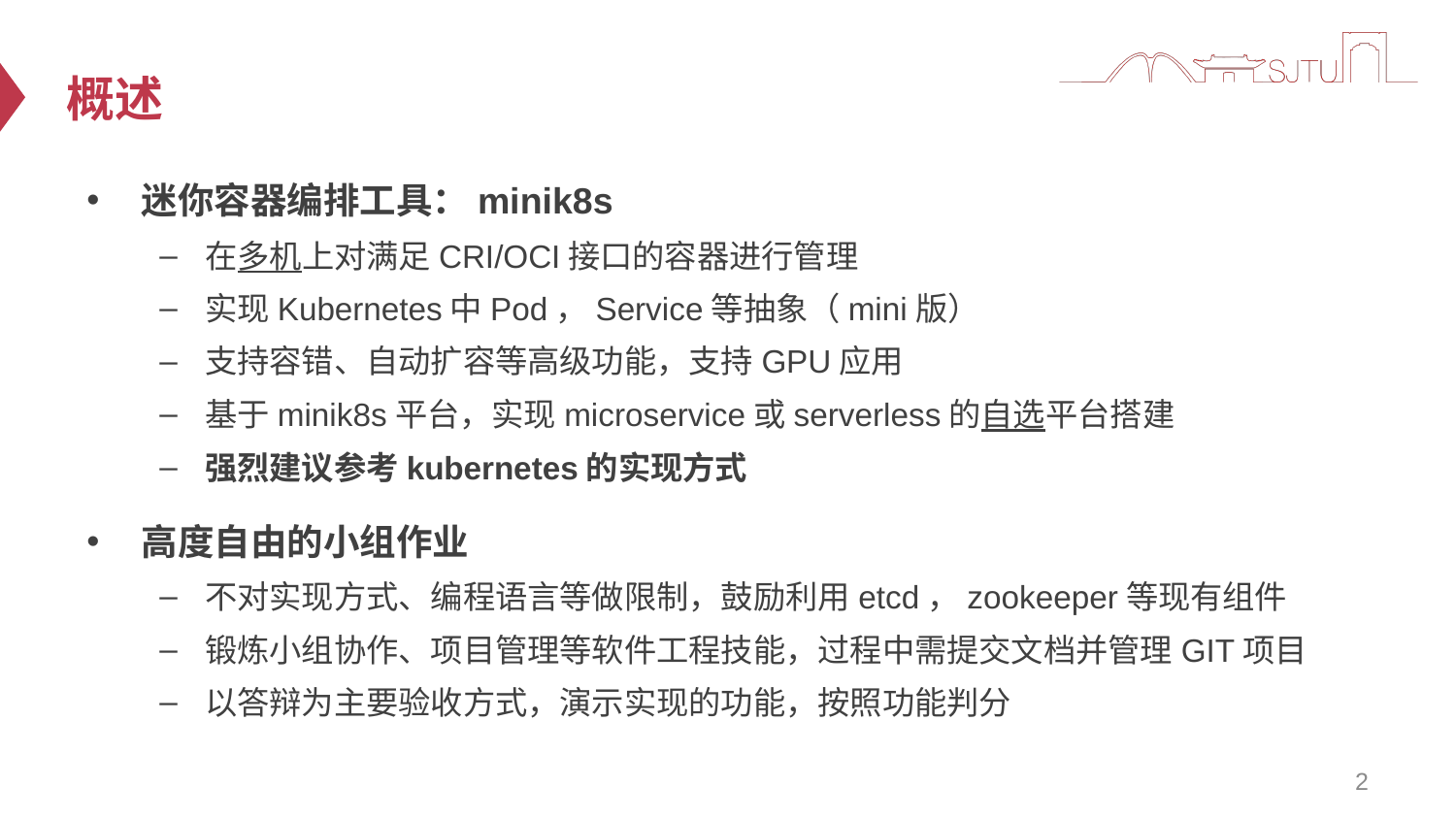

# 概述
迷你容器编排工具：minik8s
在多机上对满足CRI/OCI接口的容器进行管理
实现Kubernetes中Pod，Service等抽象（mini版）
支持容错、自动扩容等高级功能，支持GPU应用
基于minik8s平台，实现microservice或serverless的自选平台搭建
强烈建议参考kubernetes的实现方式
高度自由的小组作业
不对实现方式、编程语言等做限制，鼓励利用etcd，zookeeper等现有组件
锻炼小组协作、项目管理等软件工程技能，过程中需提交文档并管理GIT项目
以答辩为主要验收方式，演示实现的功能，按照功能判分
2